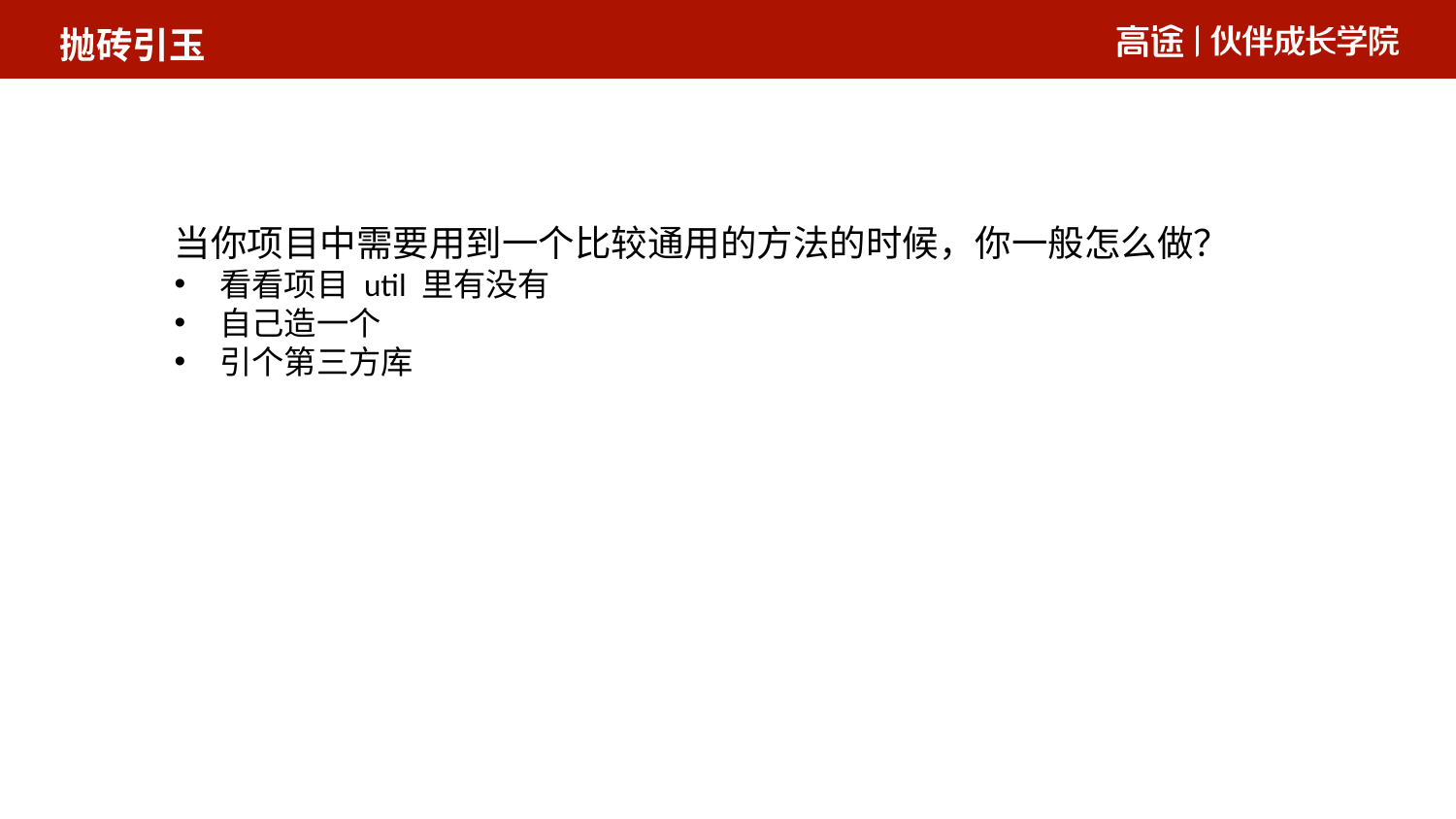

抛砖引玉
当你项目中需要用到一个比较通用的方法的时候，你一般怎么做？
看看项目 util 里有没有
自己造一个
引个第三方库